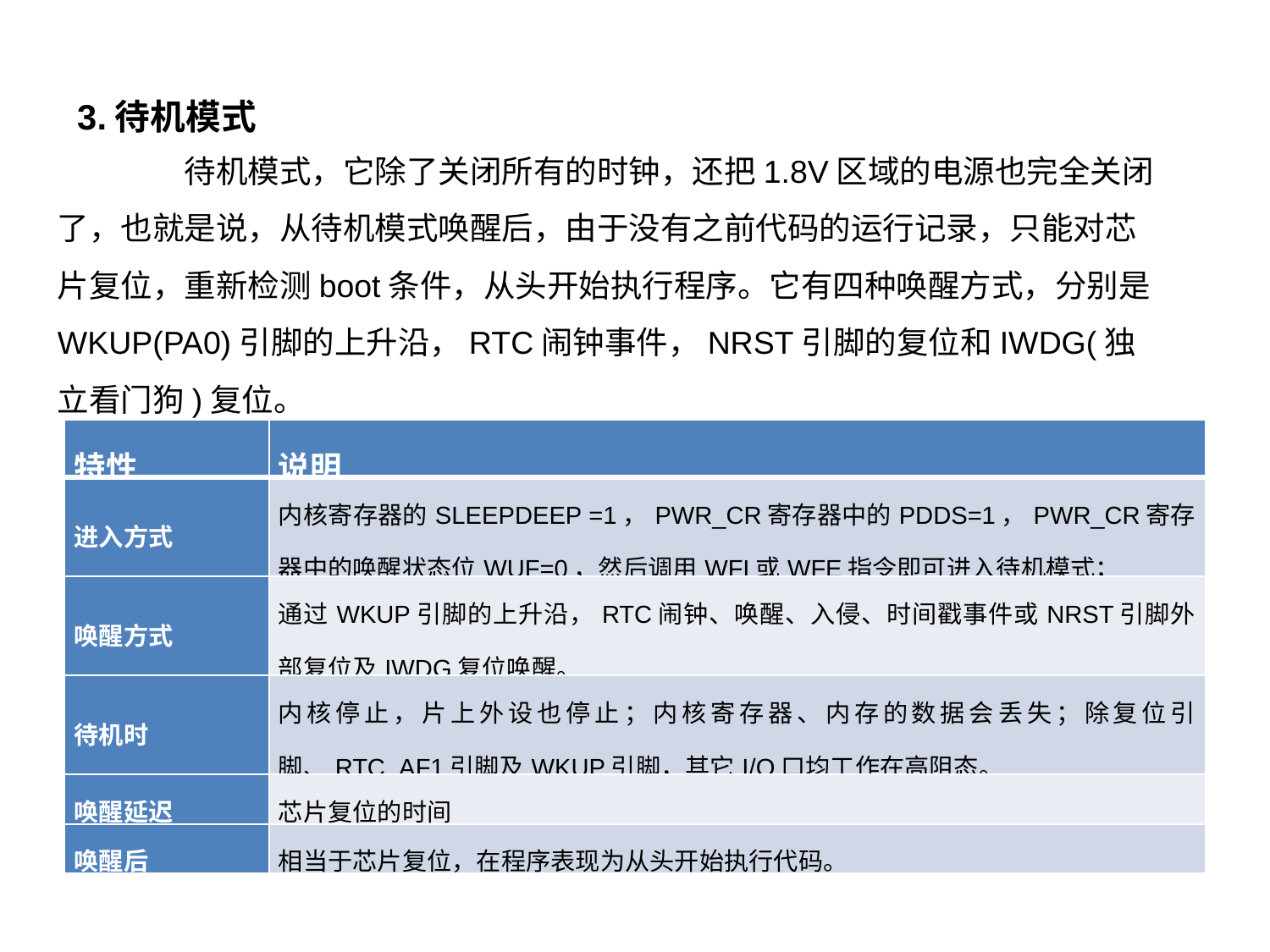

3.待机模式
	待机模式，它除了关闭所有的时钟，还把1.8V区域的电源也完全关闭了，也就是说，从待机模式唤醒后，由于没有之前代码的运行记录，只能对芯片复位，重新检测boot条件，从头开始执行程序。它有四种唤醒方式，分别是WKUP(PA0)引脚的上升沿，RTC闹钟事件，NRST引脚的复位和IWDG(独立看门狗)复位。

| 特性 | 说明 |
| --- | --- |
| 进入方式 | 内核寄存器的SLEEPDEEP =1，PWR\_CR寄存器中的PDDS=1，PWR\_CR寄存器中的唤醒状态位WUF=0，然后调用WFI或WFE指令即可进入待机模式； |
| 唤醒方式 | 通过WKUP引脚的上升沿，RTC闹钟、唤醒、入侵、时间戳事件或NRST引脚外部复位及IWDG复位唤醒。 |
| 待机时 | 内核停止，片上外设也停止；内核寄存器、内存的数据会丢失；除复位引脚、RTC\_AF1引脚及WKUP引脚，其它I/O口均工作在高阻态。 |
| 唤醒延迟 | 芯片复位的时间 |
| 唤醒后 | 相当于芯片复位，在程序表现为从头开始执行代码。 |